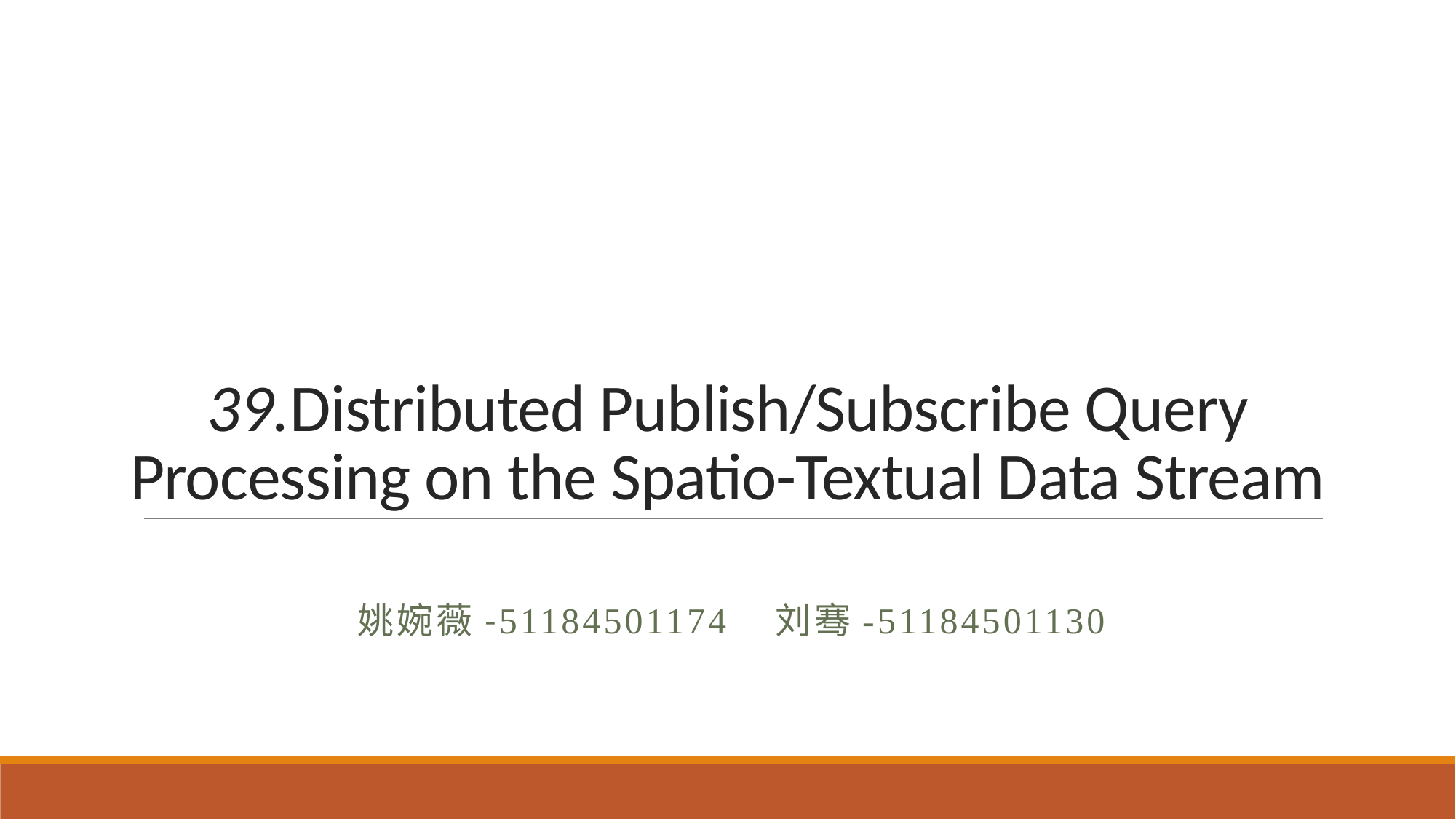

# 39.Distributed Publish/Subscribe Query Processing on the Spatio-Textual Data Stream

姚婉薇-51184501174   刘骞-51184501130